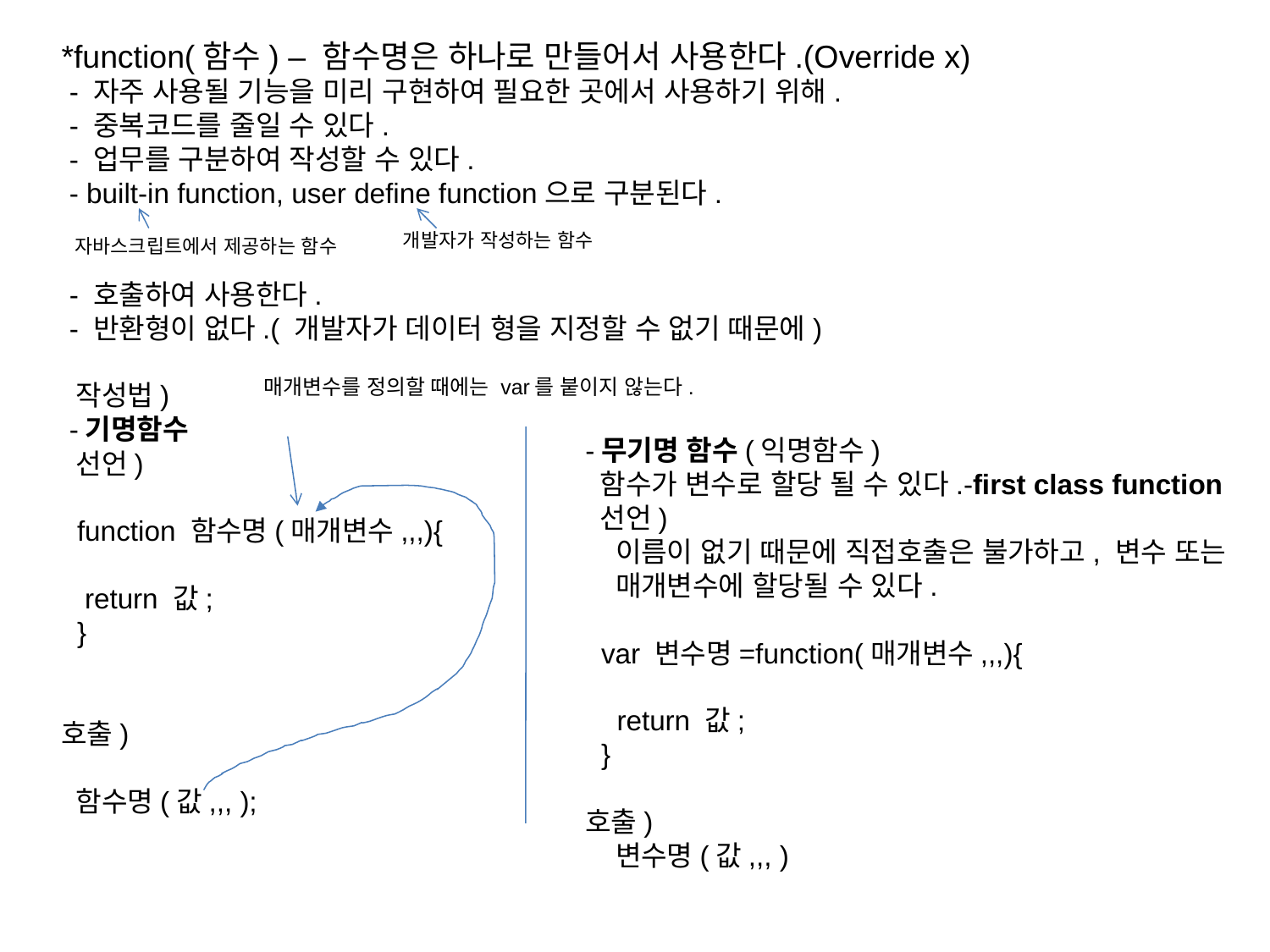

*function(함수) – 함수명은 하나로 만들어서 사용한다.(Override x)
 - 자주 사용될 기능을 미리 구현하여 필요한 곳에서 사용하기 위해.
 - 중복코드를 줄일 수 있다.
 - 업무를 구분하여 작성할 수 있다.
 - built-in function, user define function으로 구분된다.

 - 호출하여 사용한다.
 - 반환형이 없다.( 개발자가 데이터 형을 지정할 수 없기 때문에)

 작성법)
 -기명함수
 선언)

  function 함수명(매개변수,,,){

   return 값;
  }

호출)

 함수명(값,,, );

개발자가 작성하는 함수
자바스크립트에서 제공하는 함수
매개변수를 정의할 때에는 var를 붙이지 않는다.
-무기명 함수(익명함수)
 함수가 변수로 할당 될 수 있다.-first class function
 선언)
   이름이 없기 때문에 직접호출은 불가하고, 변수 또는
   매개변수에 할당될 수 있다.

  var 변수명=function(매개변수,,,){

    return 값;
  }

호출)
   변수명(값,,, )